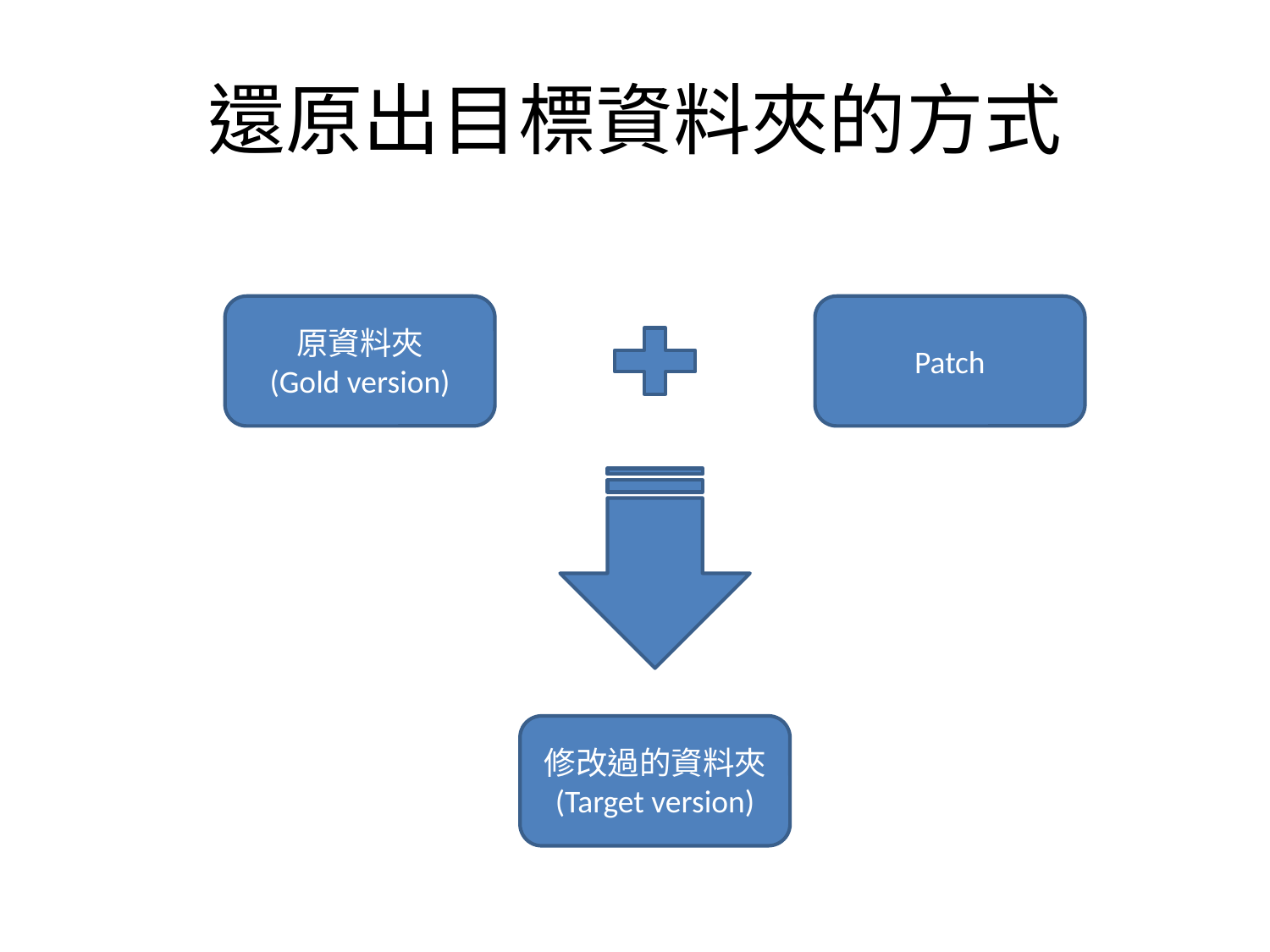

# 還原出目標資料夾的方式
原資料夾
(Gold version)
Patch

修改過的資料夾
(Target version)